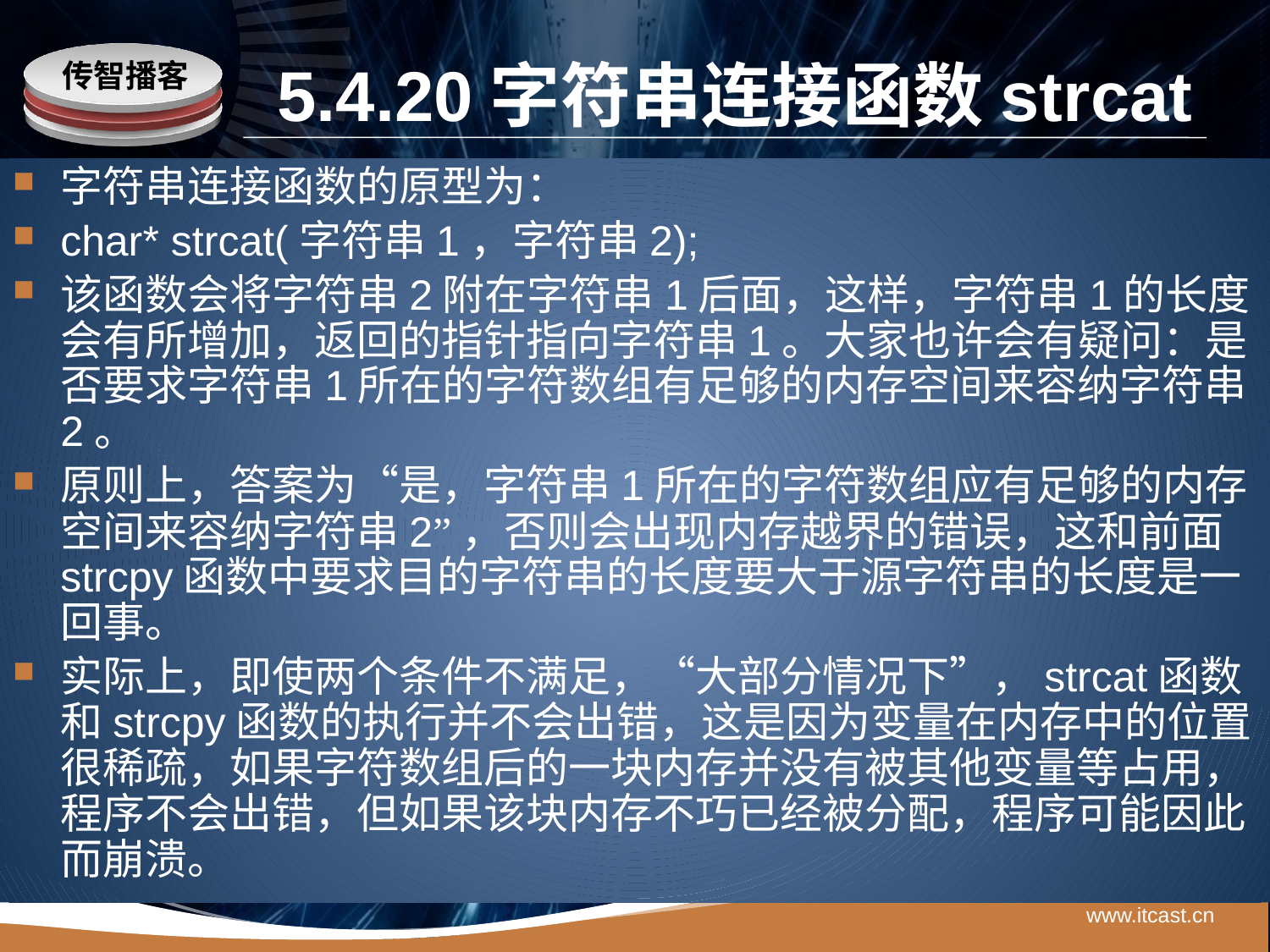

# 5.4.20字符串连接函数strcat
字符串连接函数的原型为：
char* strcat(字符串1，字符串2);
该函数会将字符串2附在字符串1后面，这样，字符串1的长度会有所增加，返回的指针指向字符串1。大家也许会有疑问：是否要求字符串1所在的字符数组有足够的内存空间来容纳字符串2。
原则上，答案为“是，字符串1所在的字符数组应有足够的内存空间来容纳字符串2”，否则会出现内存越界的错误，这和前面strcpy函数中要求目的字符串的长度要大于源字符串的长度是一回事。
实际上，即使两个条件不满足，“大部分情况下”，strcat函数和strcpy函数的执行并不会出错，这是因为变量在内存中的位置很稀疏，如果字符数组后的一块内存并没有被其他变量等占用，程序不会出错，但如果该块内存不巧已经被分配，程序可能因此而崩溃。
www.itcast.cn